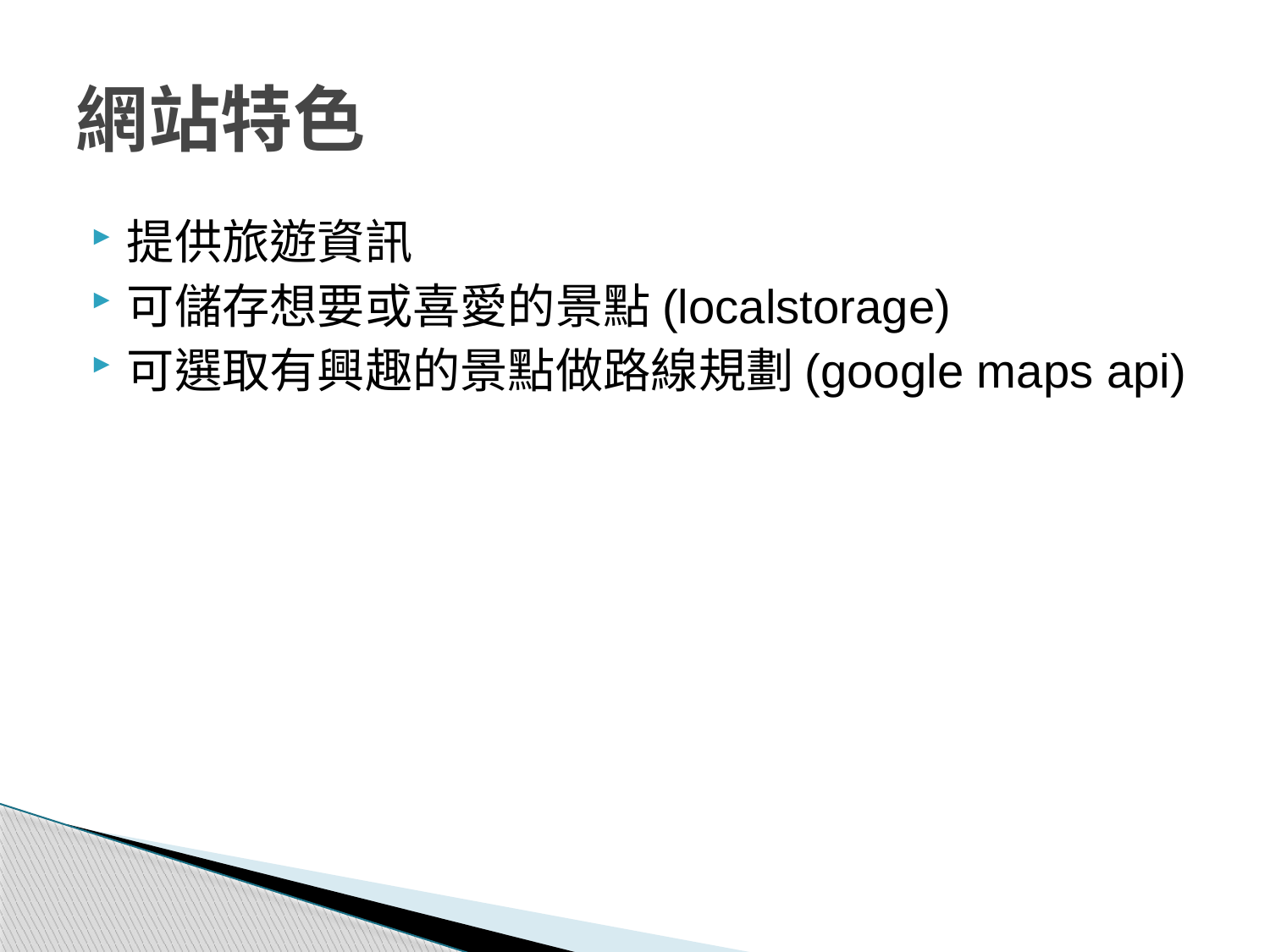

# 網站特色
提供旅遊資訊
可儲存想要或喜愛的景點(localstorage)
可選取有興趣的景點做路線規劃(google maps api)